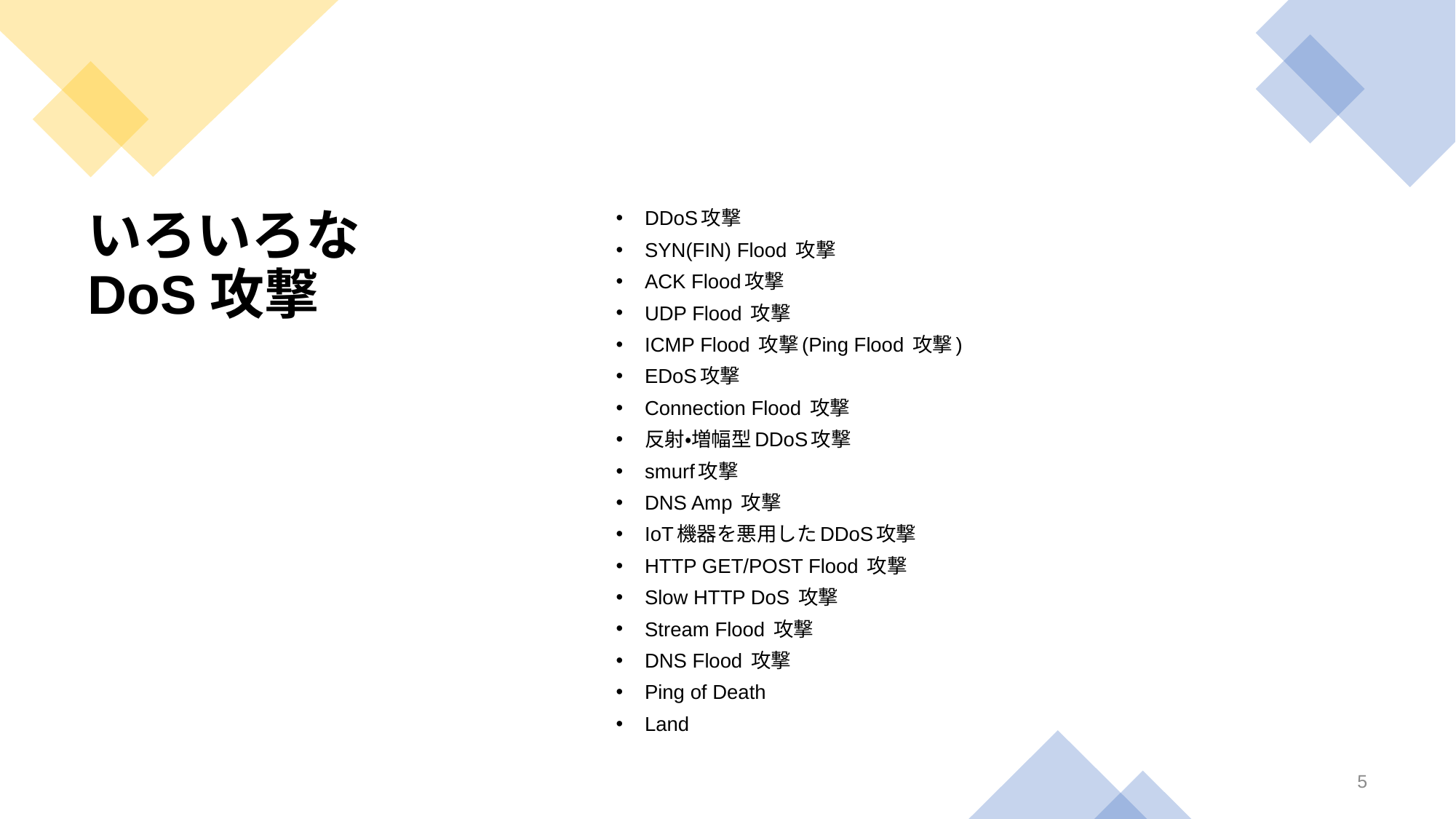

DDoS攻撃
SYN(FIN) Flood 攻撃
ACK Flood攻撃
UDP Flood 攻撃
ICMP Flood 攻撃(Ping Flood 攻撃)
EDoS攻撃
Connection Flood 攻撃
反射・増幅型DDoS攻撃
smurf攻撃
DNS Amp 攻撃
IoT機器を悪用したDDoS攻撃
HTTP GET/POST Flood 攻撃
Slow HTTP DoS 攻撃
Stream Flood 攻撃
DNS Flood 攻撃
Ping of Death
Land
# いろいろな DoS攻撃

5